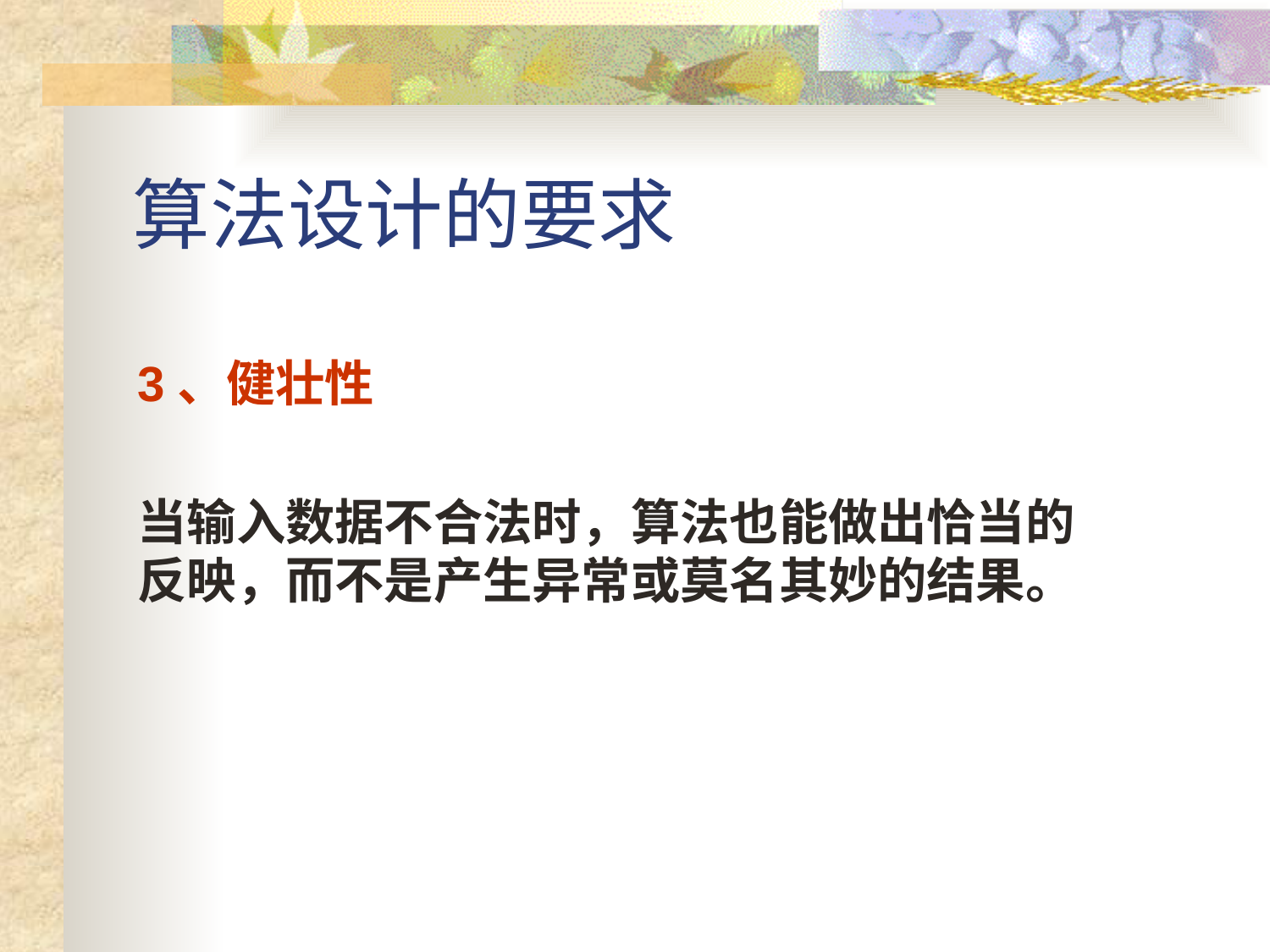

# 算法设计的要求
3、健壮性

当输入数据不合法时，算法也能做出恰当的反映，而不是产生异常或莫名其妙的结果。